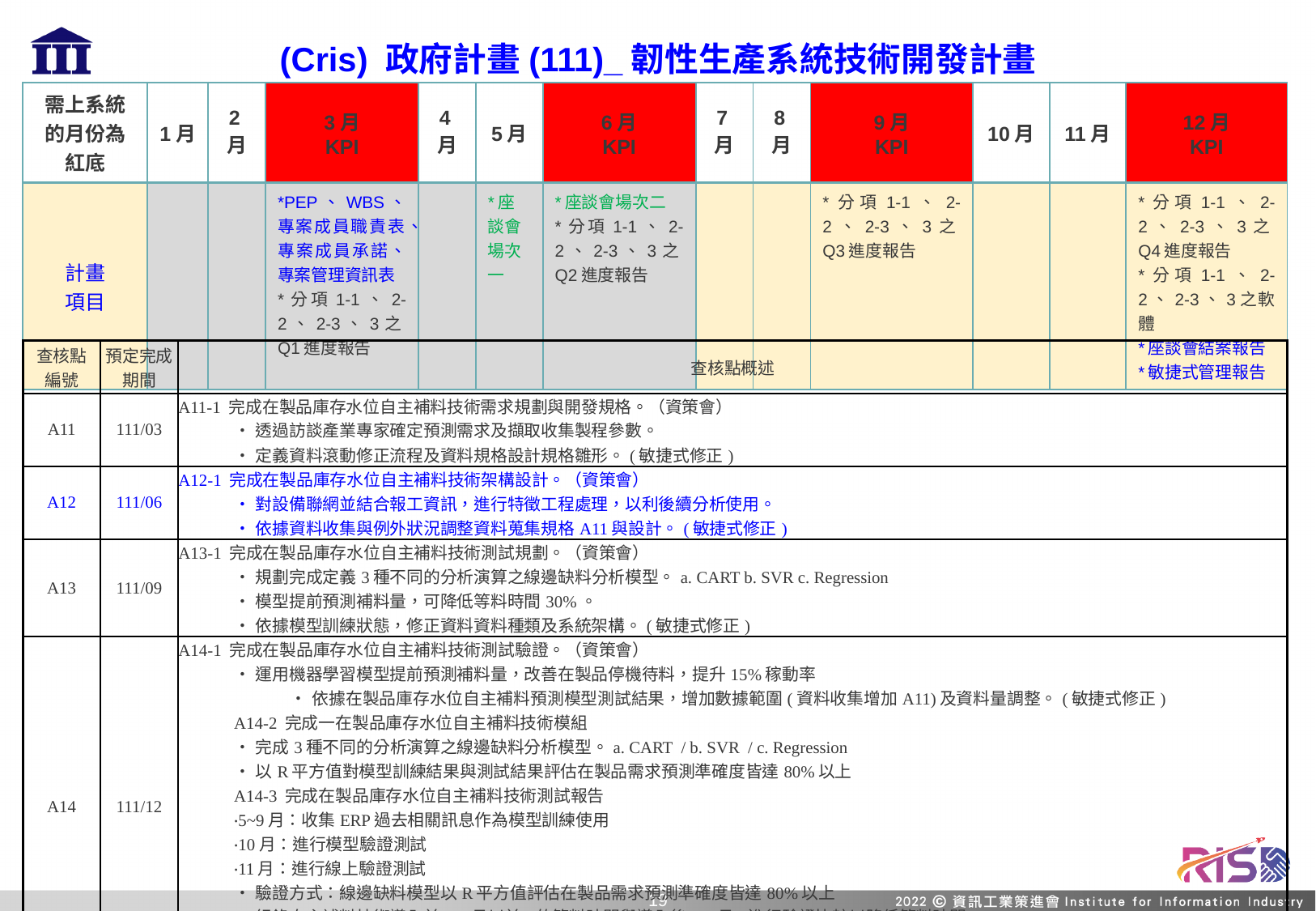

# (Cris) 政府計畫(111)_韌性生產系統技術開發計畫
| 需上系統的月份為紅底 | 1月 | 2月 | 3月 KPI | 4月 | 5月 | 6月 KPI | 7月 | 8月 | 9月 KPI | 10月 | 11月 | 12月 KPI |
| --- | --- | --- | --- | --- | --- | --- | --- | --- | --- | --- | --- | --- |
| 計畫 項目 |  |  | \*PEP、WBS、專案成員職責表、專案成員承諾、專案管理資訊表 \*分項1-1、2-2、2-3、3之Q1進度報告 |  | \*座談會場次一 | \*座談會場次二 \*分項1-1、2-2、2-3、3之Q2進度報告 |  |  | \*分項1-1、2-2、2-3、3之Q3進度報告 |  |  | \*分項1-1、2-2、2-3、3之Q4進度報告 \*分項1-1、2-2、2-3、3之軟體 \*座談會結案報告 \*敏捷式管理報告 |
| 查核點 編號 | 預定完成 期間 | 查核點概述 |
| --- | --- | --- |
| A11 | 111/03 | A11-1 完成在製品庫存水位自主補料技術需求規劃與開發規格。（資策會） ‧透過訪談產業專家確定預測需求及擷取收集製程參數。 ‧定義資料滾動修正流程及資料規格設計規格雛形。(敏捷式修正) |
| A12 | 111/06 | A12-1 完成在製品庫存水位自主補料技術架構設計。（資策會） ‧對設備聯網並結合報工資訊，進行特徵工程處理，以利後續分析使用。 ‧依據資料收集與例外狀況調整資料蒐集規格A11與設計。(敏捷式修正) |
| A13 | 111/09 | A13-1 完成在製品庫存水位自主補料技術測試規劃。（資策會） ‧規劃完成定義3種不同的分析演算之線邊缺料分析模型。a. CART b. SVR c. Regression ‧模型提前預測補料量，可降低等料時間30%。 ‧依據模型訓練狀態，修正資料資料種類及系統架構。(敏捷式修正) |
| A14 | 111/12 | A14-1 完成在製品庫存水位自主補料技術測試驗證。（資策會） ‧運用機器學習模型提前預測補料量，改善在製品停機待料，提升15%稼動率 ‧依據在製品庫存水位自主補料預測模型測試結果，增加數據範圍(資料收集增加A11)及資料量調整。(敏捷式修正) A14-2 完成一在製品庫存水位自主補料技術模組 ‧完成3種不同的分析演算之線邊缺料分析模型。a. CART / b. SVR / c. Regression ‧以R平方值對模型訓練結果與測試結果評估在製品需求預測準確度皆達80%以上 A14-3 完成在製品庫存水位自主補料技術測試報告 ‧5~9月：收集ERP過去相關訊息作為模型訓練使用 ‧10月：進行模型驗證測試 ‧11月：進行線上驗證測試 ‧驗證方式：線邊缺料模型以R平方值評估在製品需求預測準確度皆達80%以上 ‧紀錄自主補料技術導入前(10月以前)的等料時間與導入後(11月)進行驗證比較以降低等料時間30% ‧針對在製品設備稼動紀錄自主補料技術導入前(10月以前)與導入後(11月)進行驗證比較以改善在製品停機待料，並提升15%稼動率 A14-2 完成產線自主補料決策與控制技術專利申請。 |
19